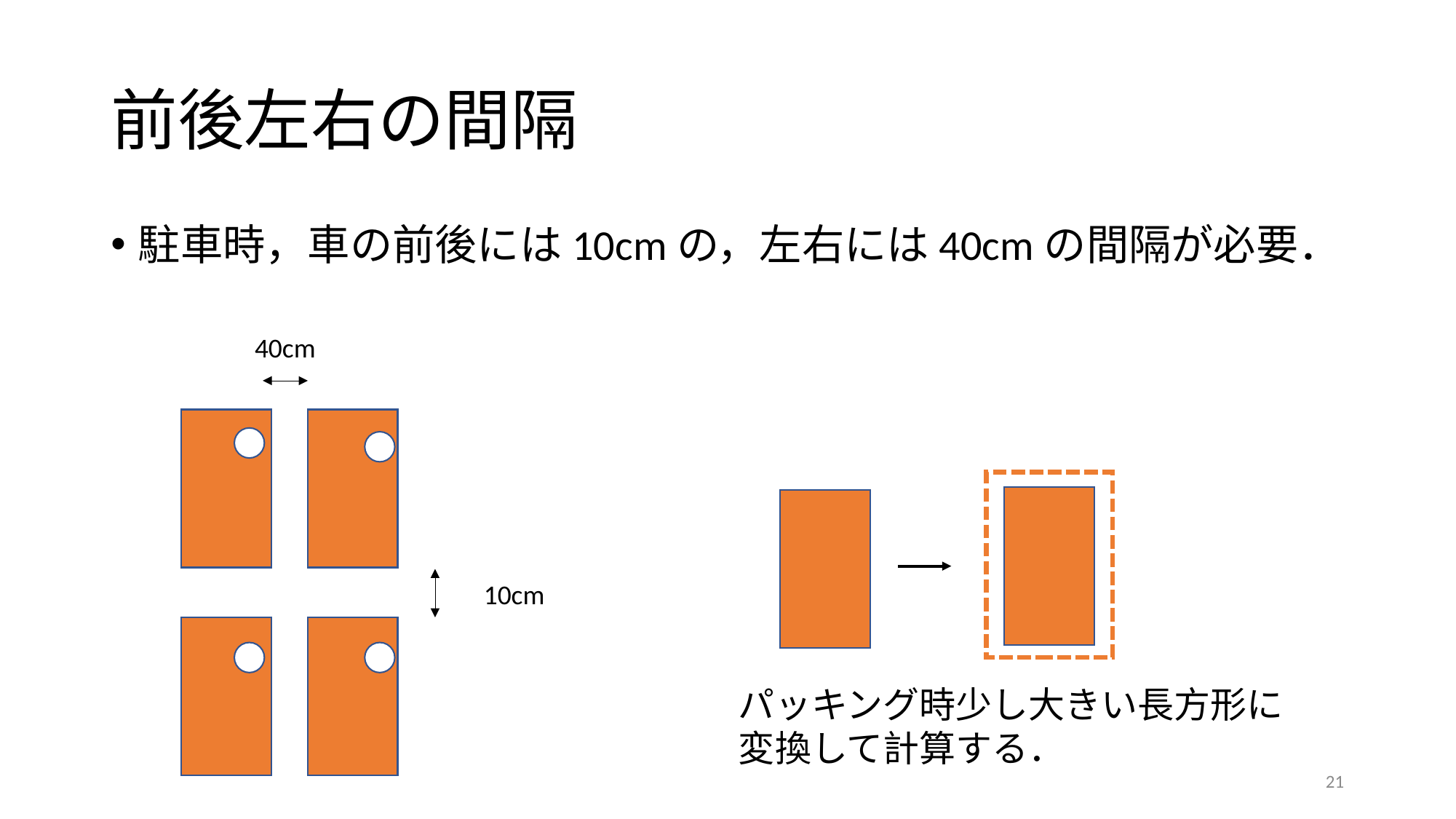

# 前後左右の間隔
駐車時，車の前後には10cmの，左右には40cmの間隔が必要．
40cm

10cm

パッキング時少し大きい長方形に変換して計算する．
21